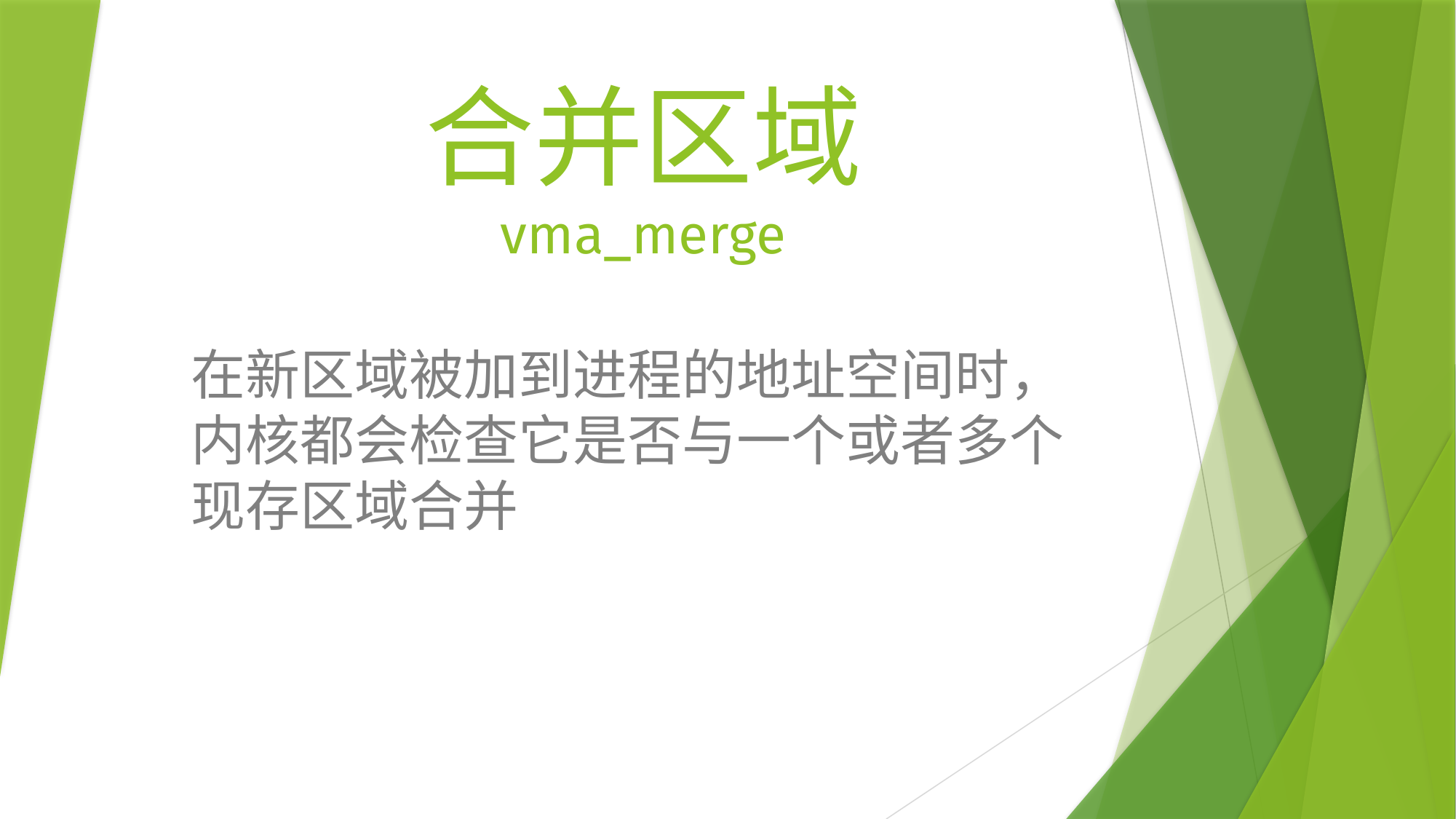

# 合并区域 vma_merge
在新区域被加到进程的地址空间时，内核都会检查它是否与一个或者多个现存区域合并